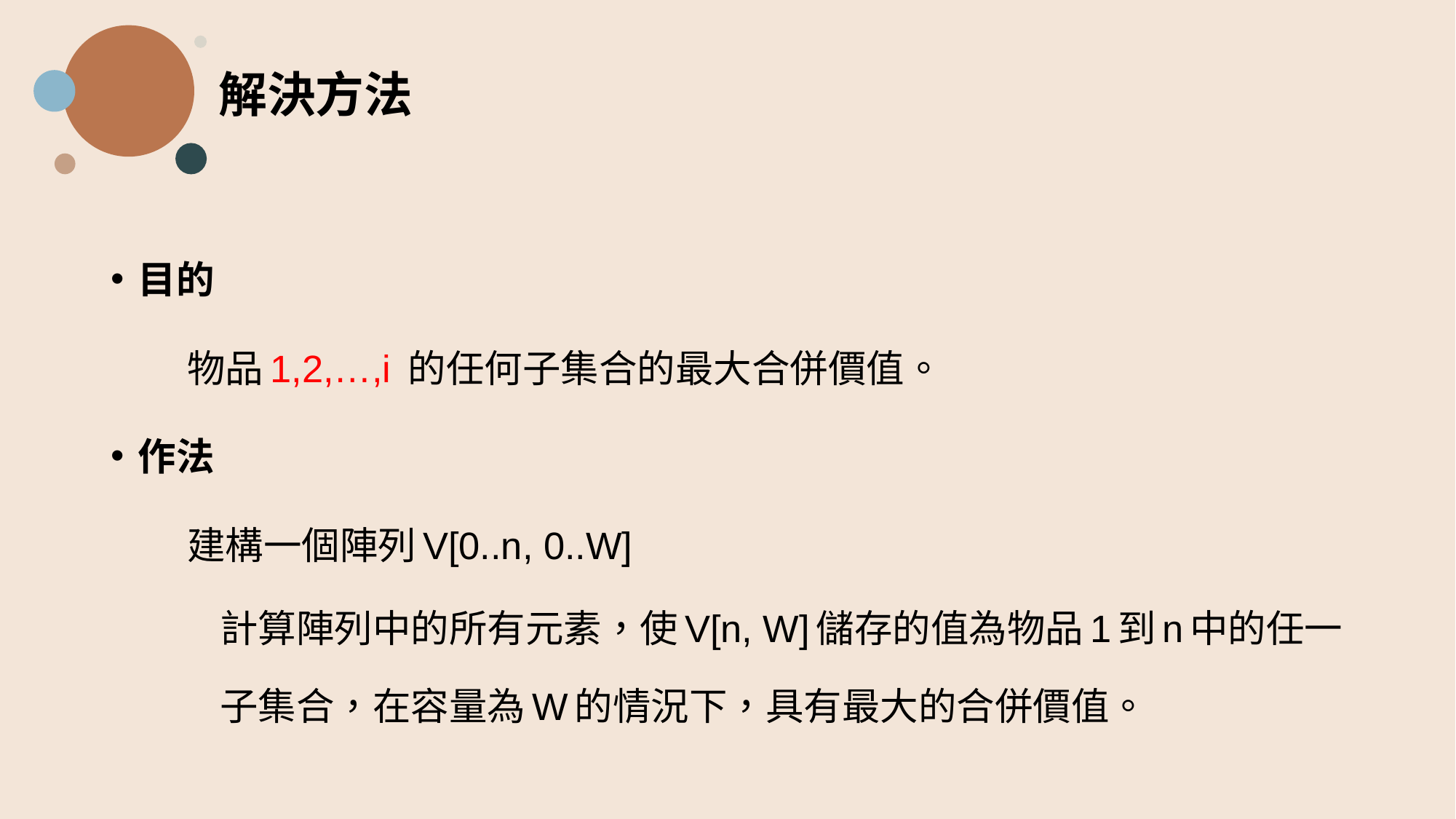

解決方法
目的
	物品1,2,…,i 的任何子集合的最大合併價值。
作法
	建構一個陣列V[0..n, 0..W]
計算陣列中的所有元素，使V[n, W]儲存的值為物品1到n中的任一子集合，在容量為W的情況下，具有最大的合併價值。